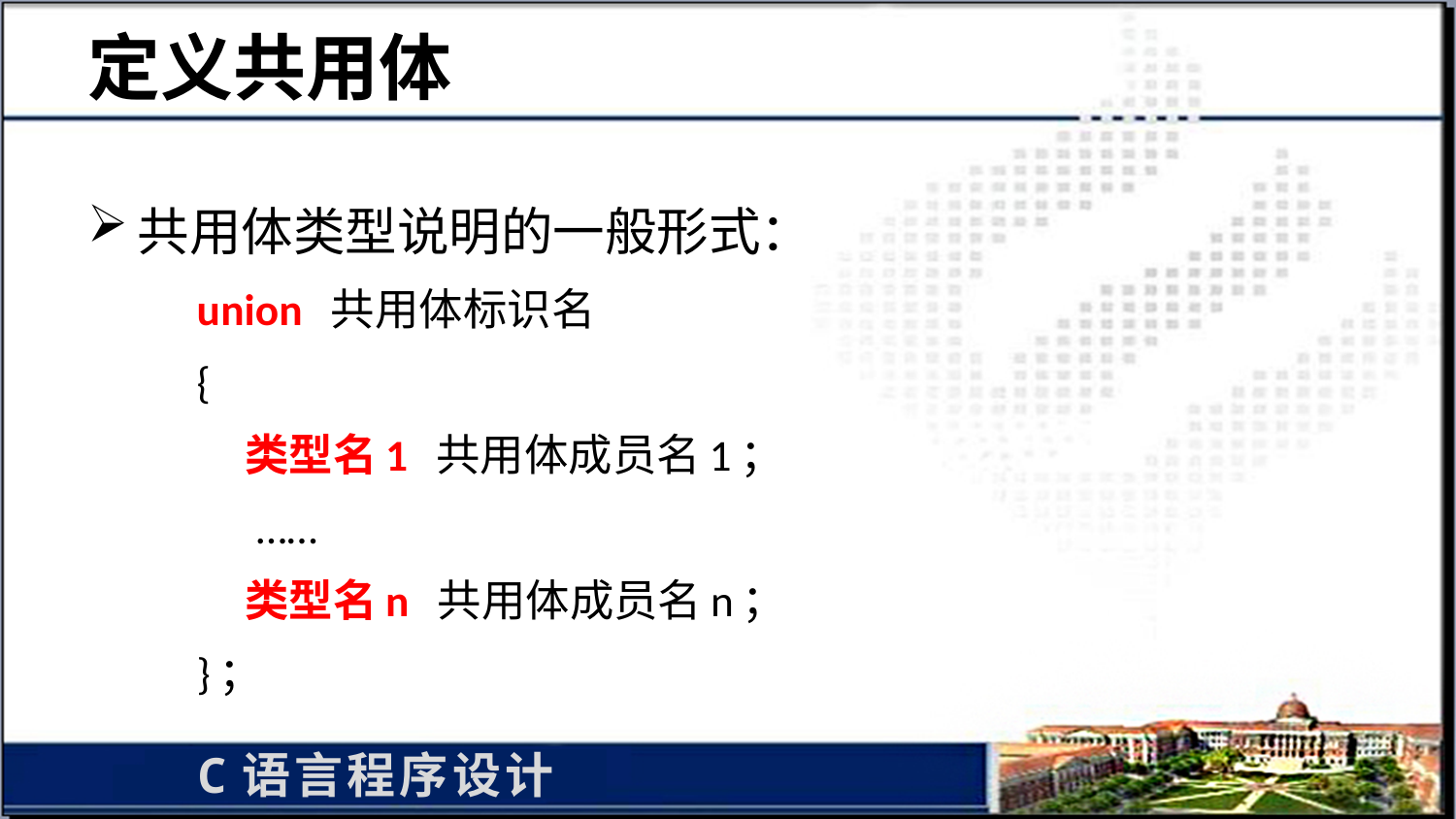

# 定义共用体
共用体类型说明的一般形式：
           union  共用体标识名
           {
               类型名1  共用体成员名1；
                 ……
               类型名n  共用体成员名n；
           }；